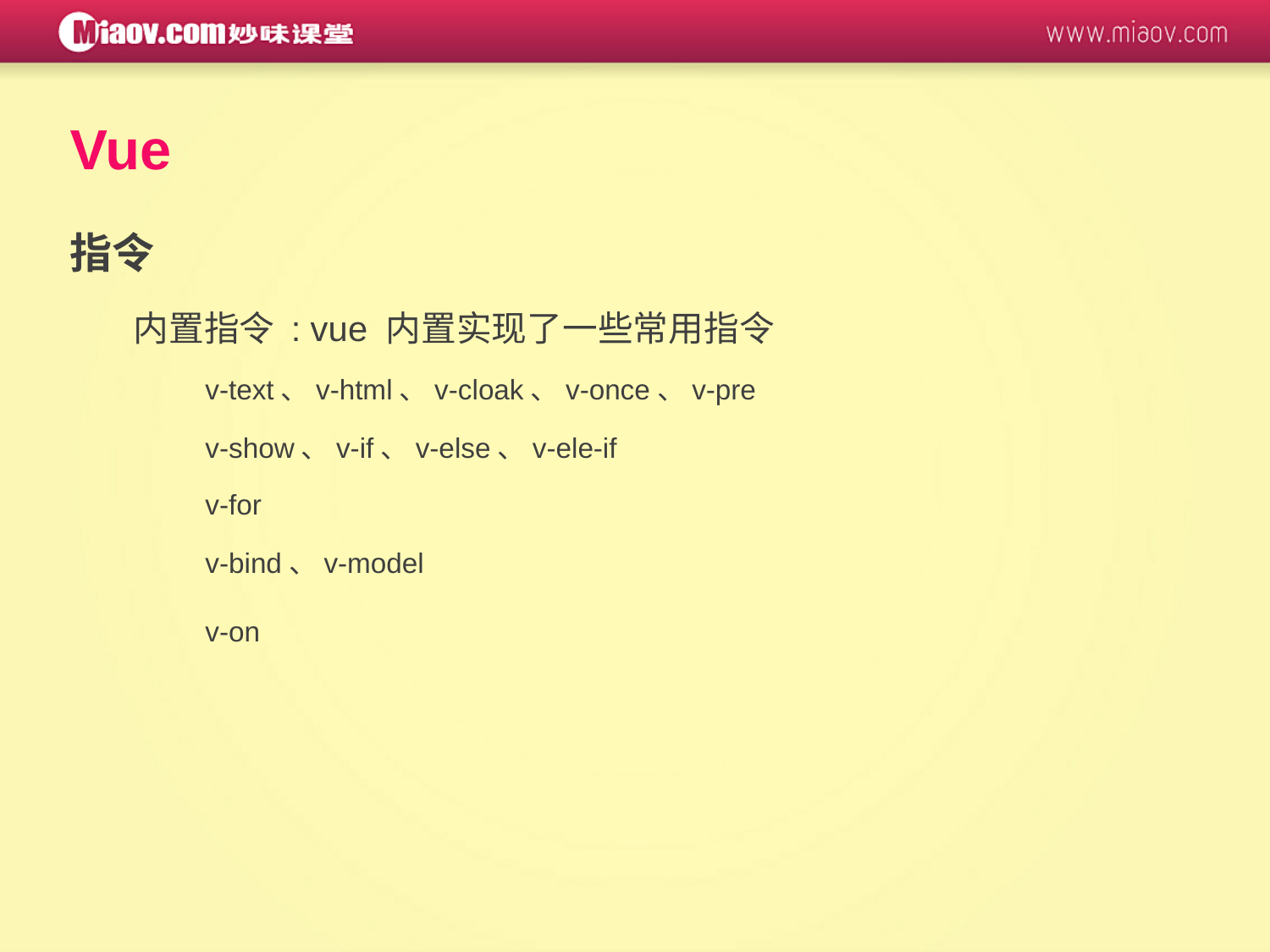

Vue

指令
内置指令 : vue 内置实现了一些常用指令
v-text、v-html、v-cloak、v-once、v-pre
v-show、v-if、v-else、v-ele-if
v-for
v-bind、v-model
v-on